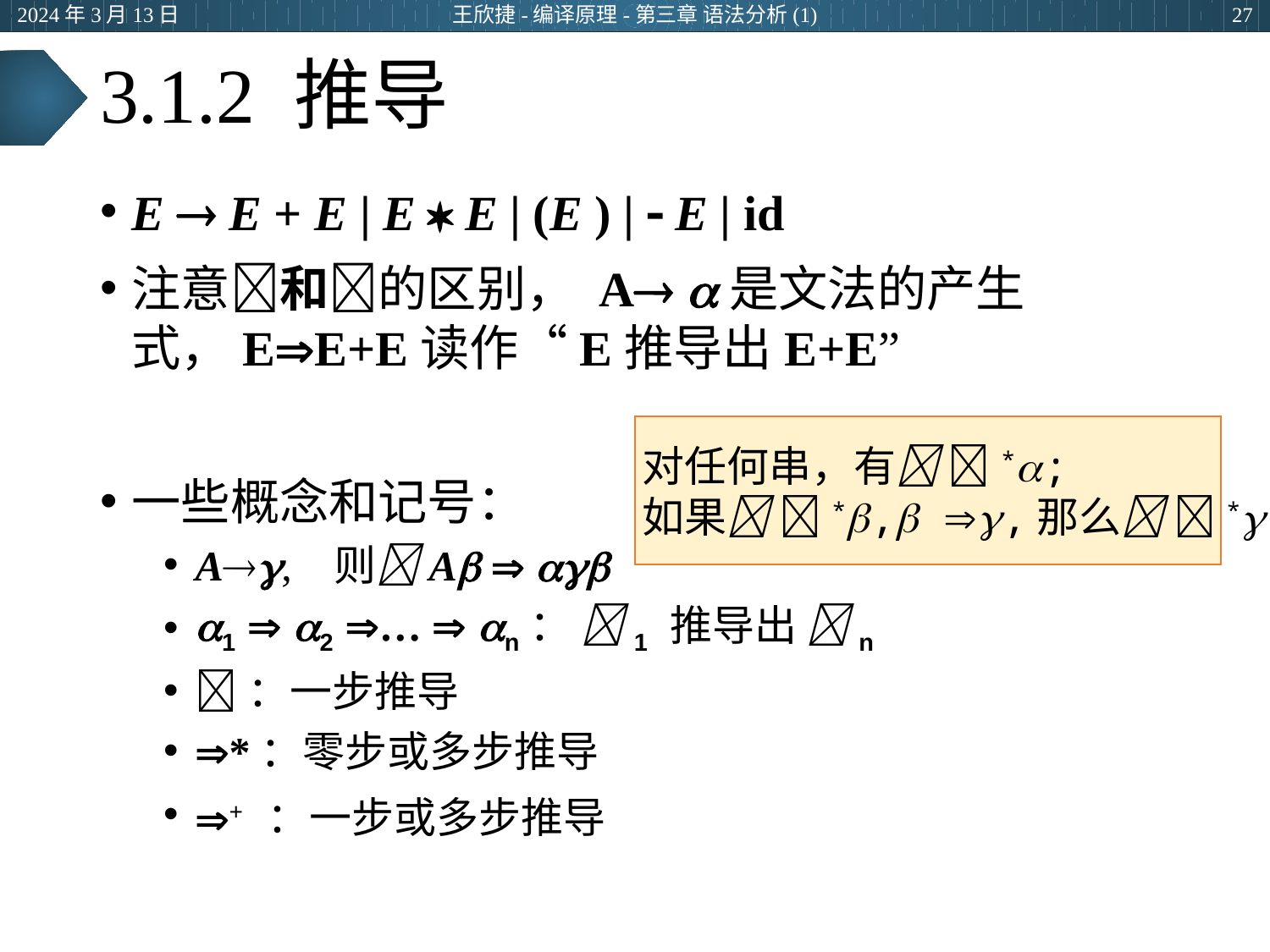

2024年3月13日
王欣捷-编译原理-第三章 语法分析(1)
27
# 3.1.2 推导
E → E + E | E ∗ E | (E ) | − E | id
注意→和⇒的区别， A→ α是文法的产生式，E⇒E+E读作“E推导出E+E”

一些概念和记号：
A→γ,   则αAβ ⇒ αγβ
α1 ⇒ α2 ⇒… ⇒ αn： α1 推导出 αn
⇒：一步推导
⇒*：零步或多步推导
⇒+ ：一步或多步推导

对任何串，有α ⇒*α;
如果α ⇒*β,β ⇒γ,那么α ⇒*γ